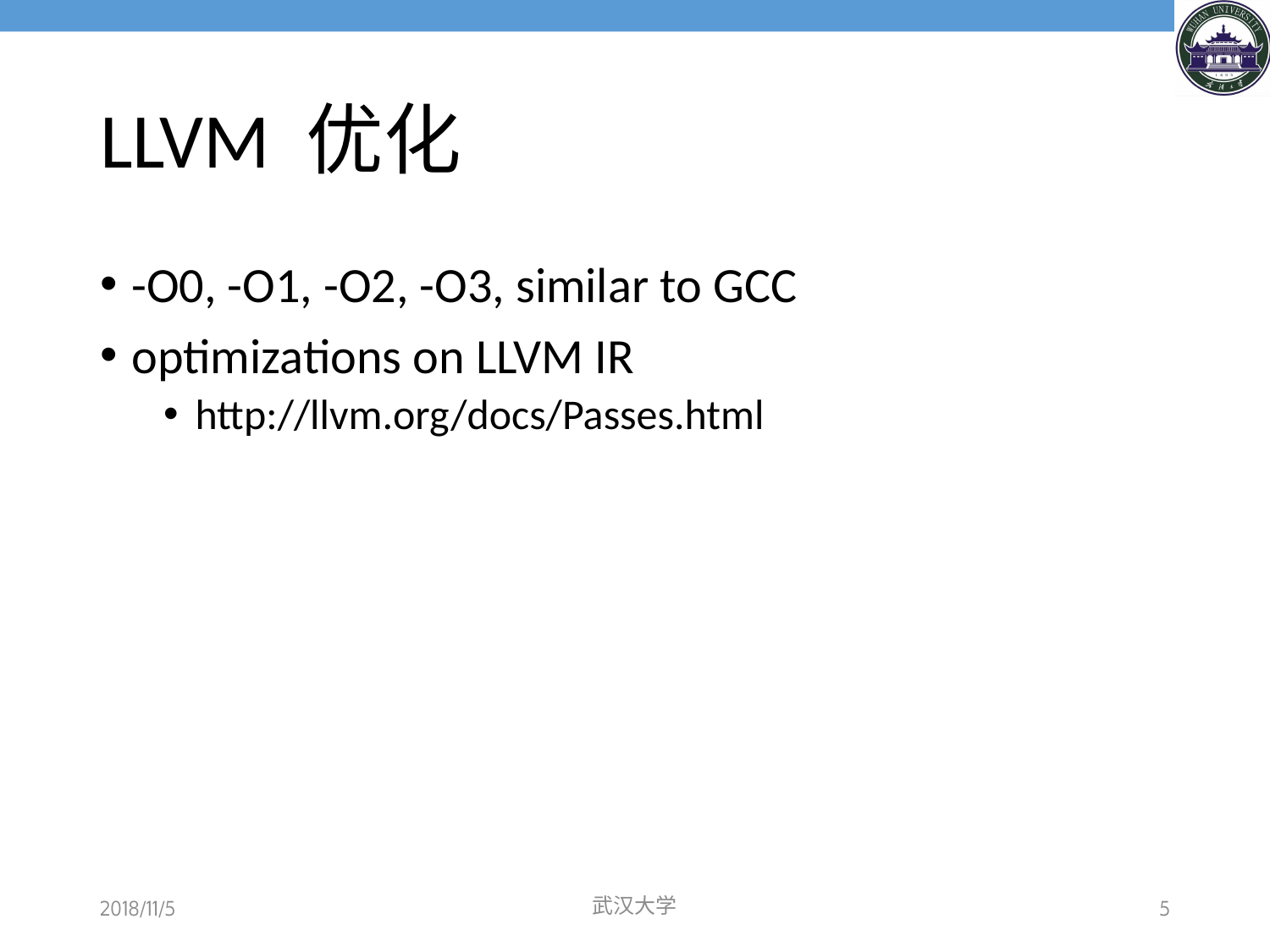

# LLVM 优化
-O0, -O1, -O2, -O3, similar to GCC
optimizations on LLVM IR
http://llvm.org/docs/Passes.html
2018/11/5
武汉大学
5